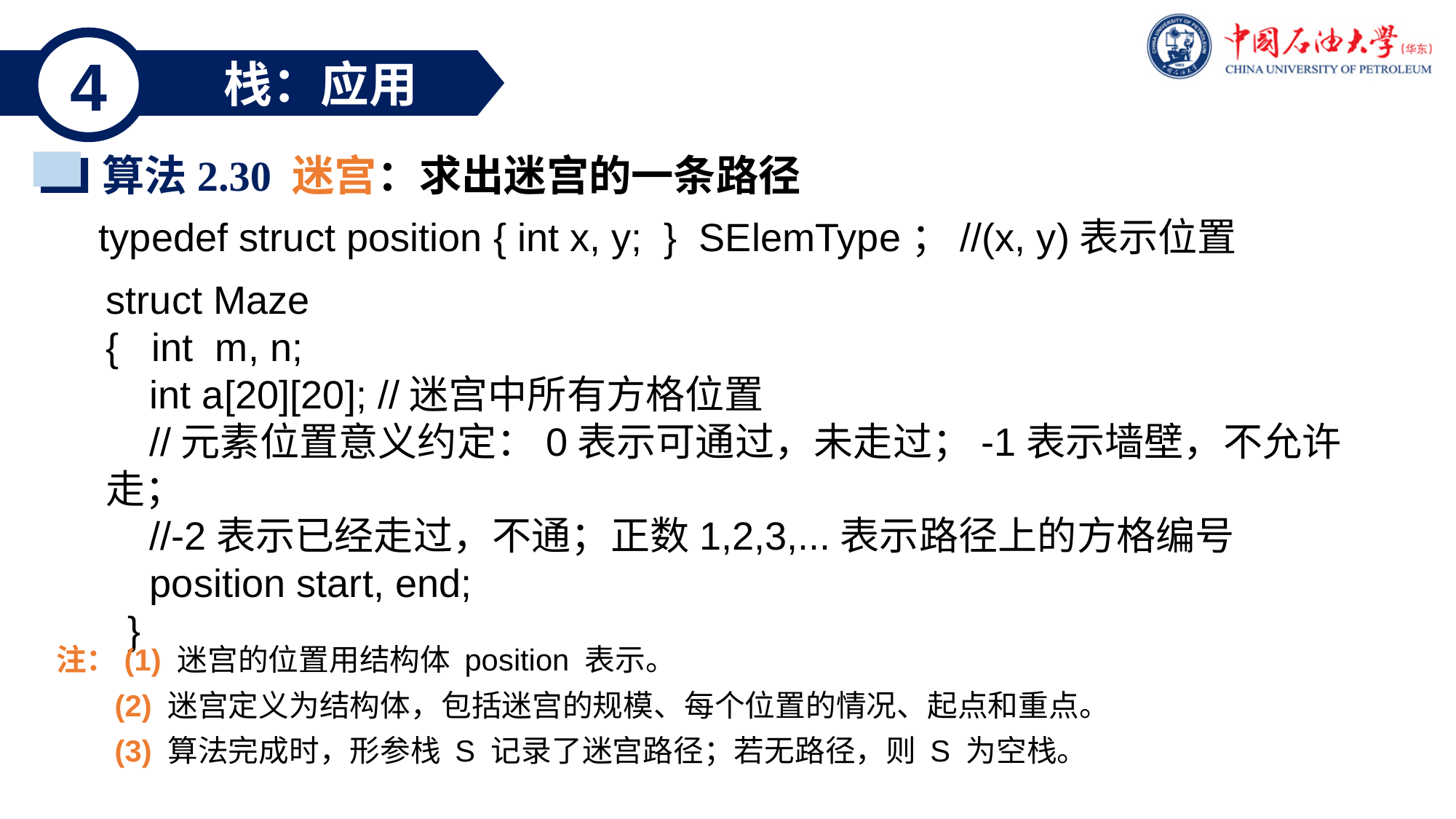

4
栈：应用
算法2.30 迷宫：求出迷宫的一条路径

typedef struct position { int x, y;  }  SElemType；//(x, y)表示位置
struct Maze
{   int  m, n;
    int a[20][20]; //迷宫中所有方格位置
    //元素位置意义约定：0表示可通过，未走过；-1表示墙壁，不允许走；
    //-2表示已经走过，不通；正数1,2,3,...表示路径上的方格编号
    position start, end;
  }
注：(1) 迷宫的位置用结构体 position 表示。
       (2) 迷宫定义为结构体，包括迷宫的规模、每个位置的情况、起点和重点。
       (3) 算法完成时，形参栈 S 记录了迷宫路径；若无路径，则 S 为空栈。